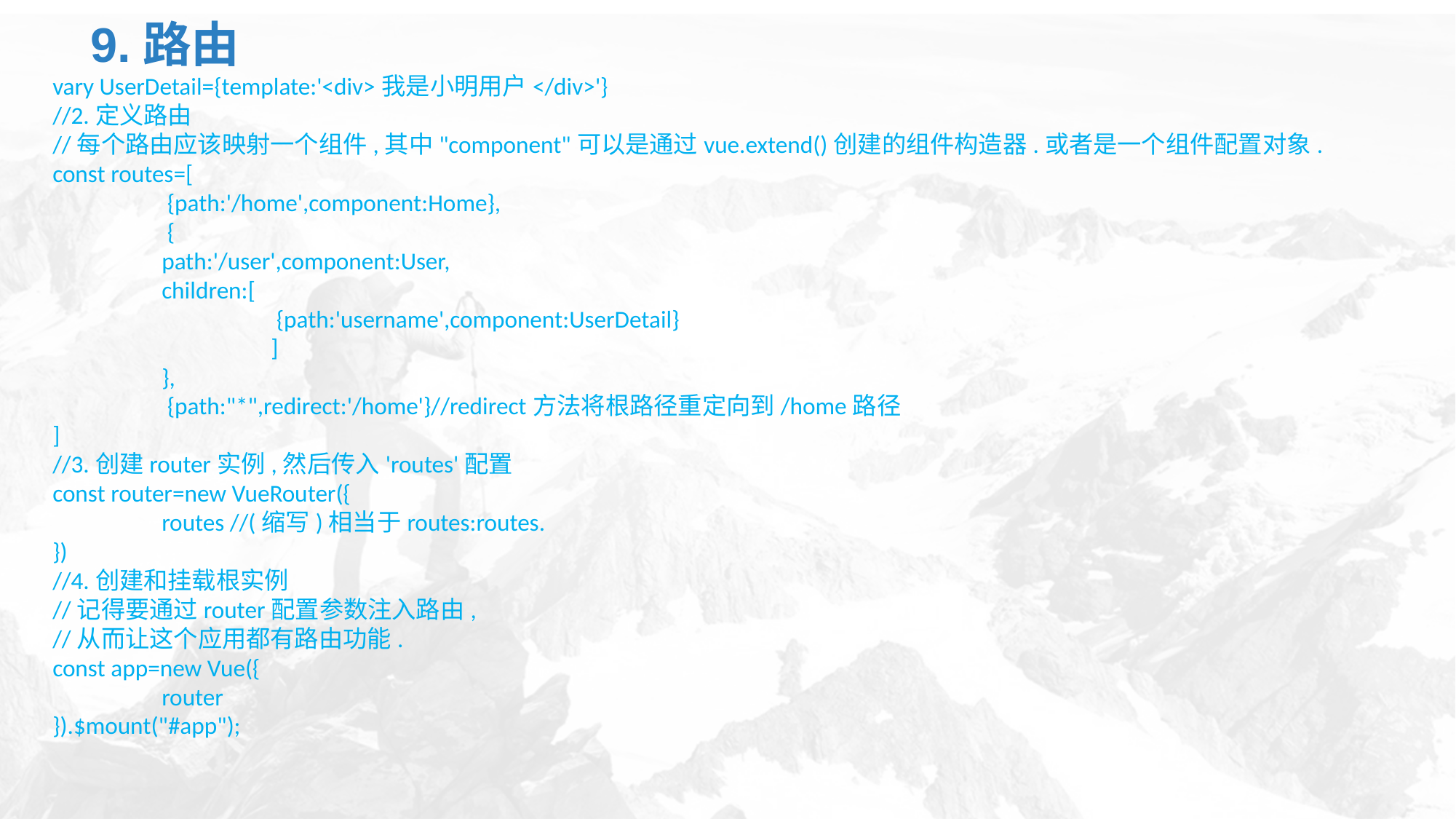

# 9.路由
vary UserDetail={template:'<div>我是小明用户</div>'}
//2.定义路由
//每个路由应该映射一个组件,其中"component"可以是通过vue.extend()创建的组件构造器.或者是一个组件配置对象.
const routes=[
	 {path:'/home',component:Home},
	 {
	path:'/user',component:User,
	children:[
		 {path:'username',component:UserDetail}
		]
	},
	 {path:"*",redirect:'/home'}//redirect方法将根路径重定向到/home路径
]
//3.创建router实例,然后传入'routes'配置
const router=new VueRouter({
	routes //(缩写)相当于routes:routes.
})
//4.创建和挂载根实例
//记得要通过router配置参数注入路由,
//从而让这个应用都有路由功能.
const app=new Vue({
	router
}).$mount("#app");